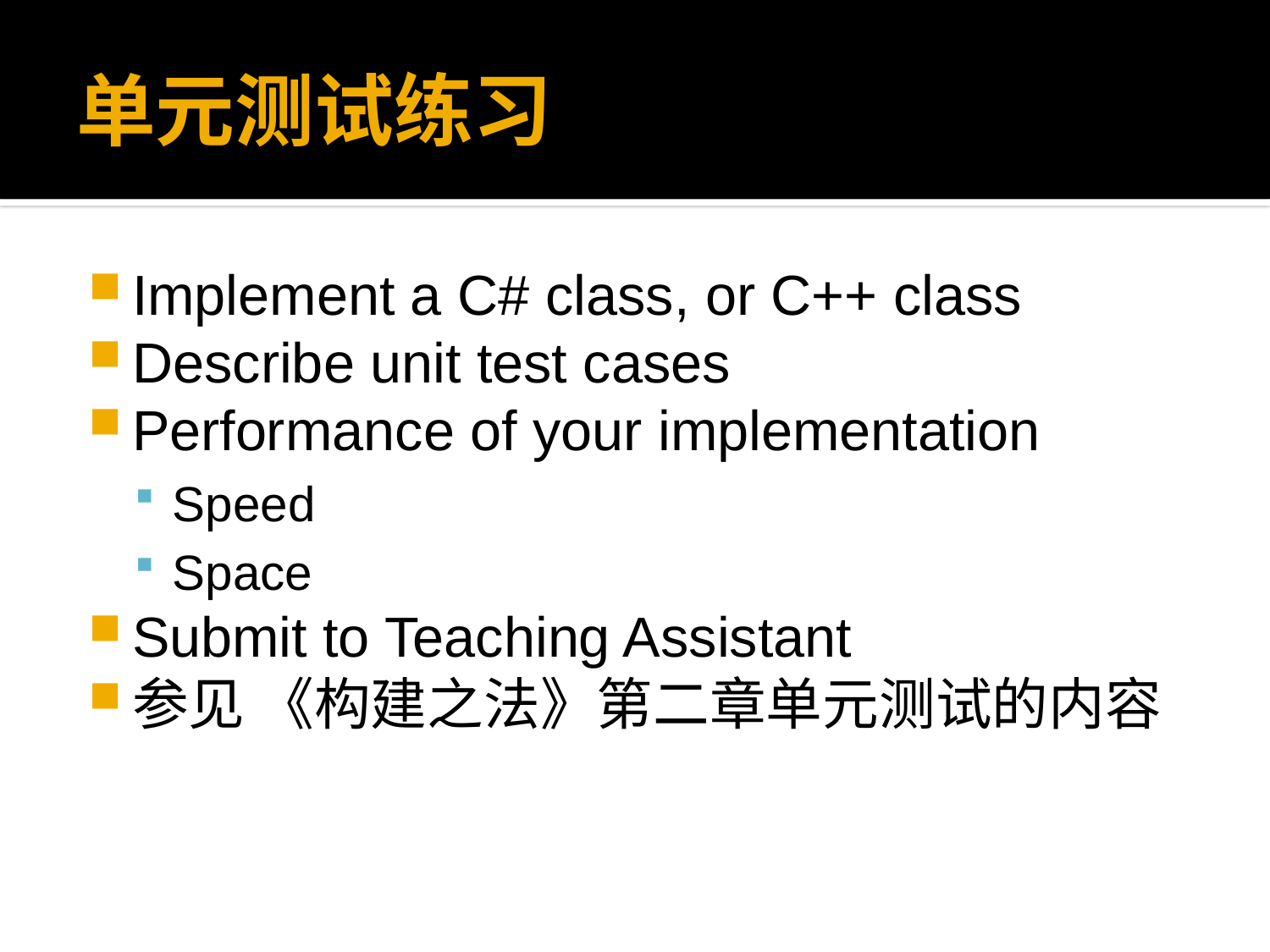

# 单元测试练习
Implement a C# class, or C++ class
Describe unit test cases
Performance of your implementation
Speed
Space
Submit to Teaching Assistant
参见 《构建之法》第二章单元测试的内容